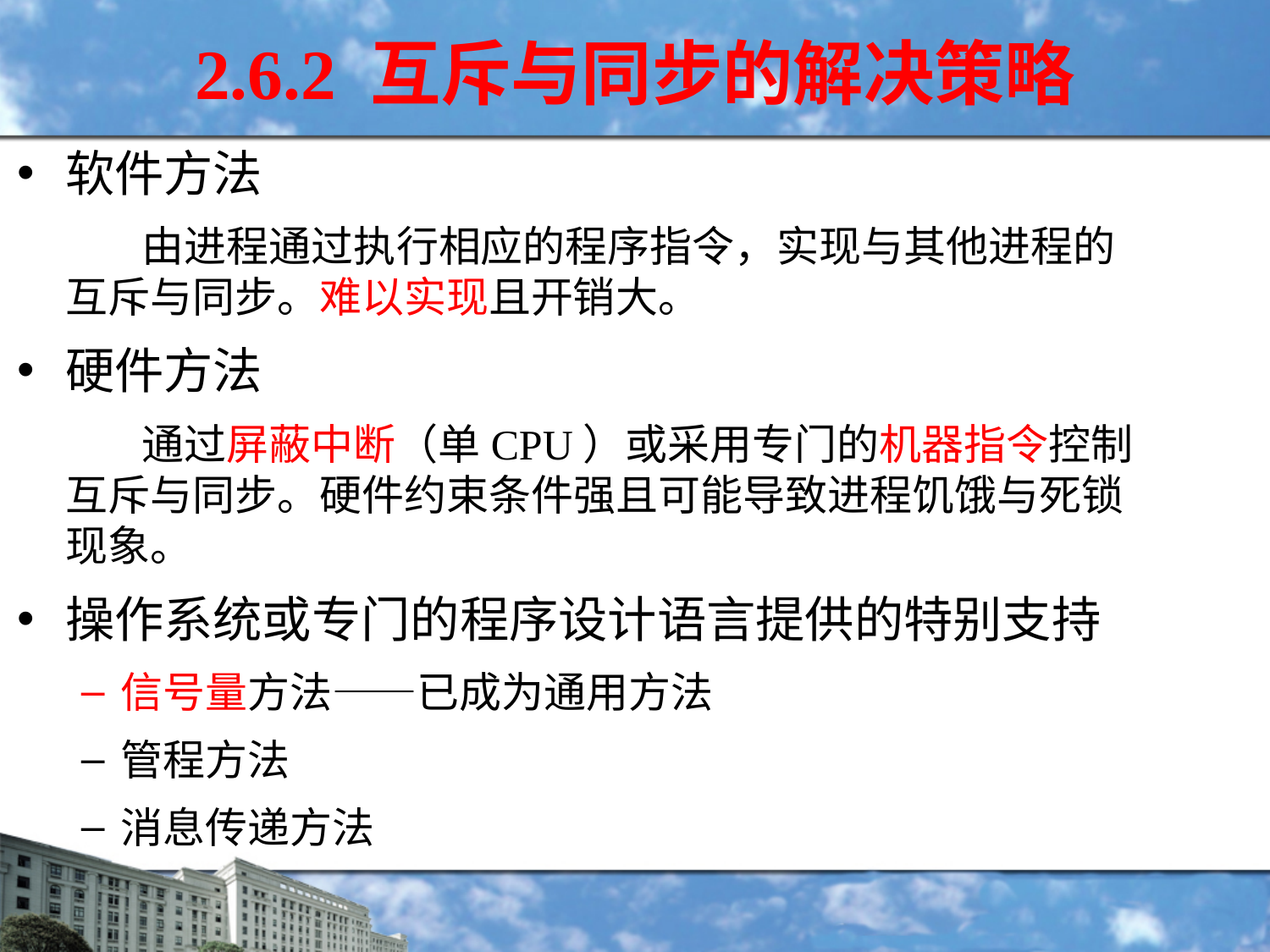

2.6.2 互斥与同步的解决策略
软件方法
            由进程通过执行相应的程序指令，实现与其他进程的互斥与同步。难以实现且开销大。
硬件方法
            通过屏蔽中断（单CPU）或采用专门的机器指令控制互斥与同步。硬件约束条件强且可能导致进程饥饿与死锁现象。
操作系统或专门的程序设计语言提供的特别支持
信号量方法——已成为通用方法
管程方法
消息传递方法